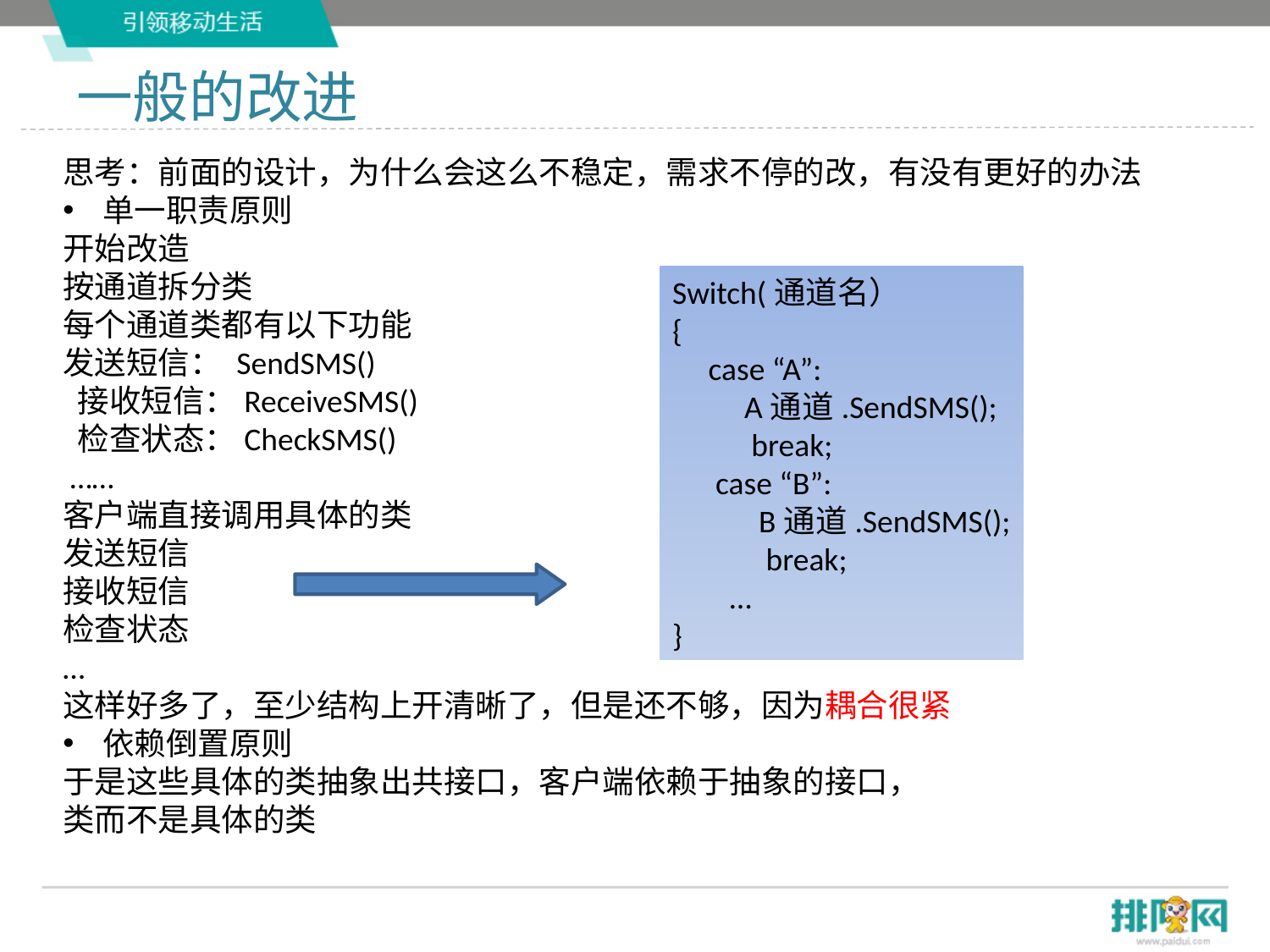

# 一般的改进

思考：前面的设计，为什么会这么不稳定，需求不停的改，有没有更好的办法
单一职责原则
开始改造
按通道拆分类
每个通道类都有以下功能
发送短信： SendSMS()
 接收短信：ReceiveSMS()
 检查状态：CheckSMS()
 ……
客户端直接调用具体的类
发送短信
接收短信
检查状态
…
这样好多了，至少结构上开清晰了，但是还不够，因为耦合很紧
依赖倒置原则
于是这些具体的类抽象出共接口，客户端依赖于抽象的接口，
类而不是具体的类

Switch(通道名）
{
     case “A”:
          A通道.SendSMS();
           break;
      case “B”:
            B通道.SendSMS();
             break;
        …
}